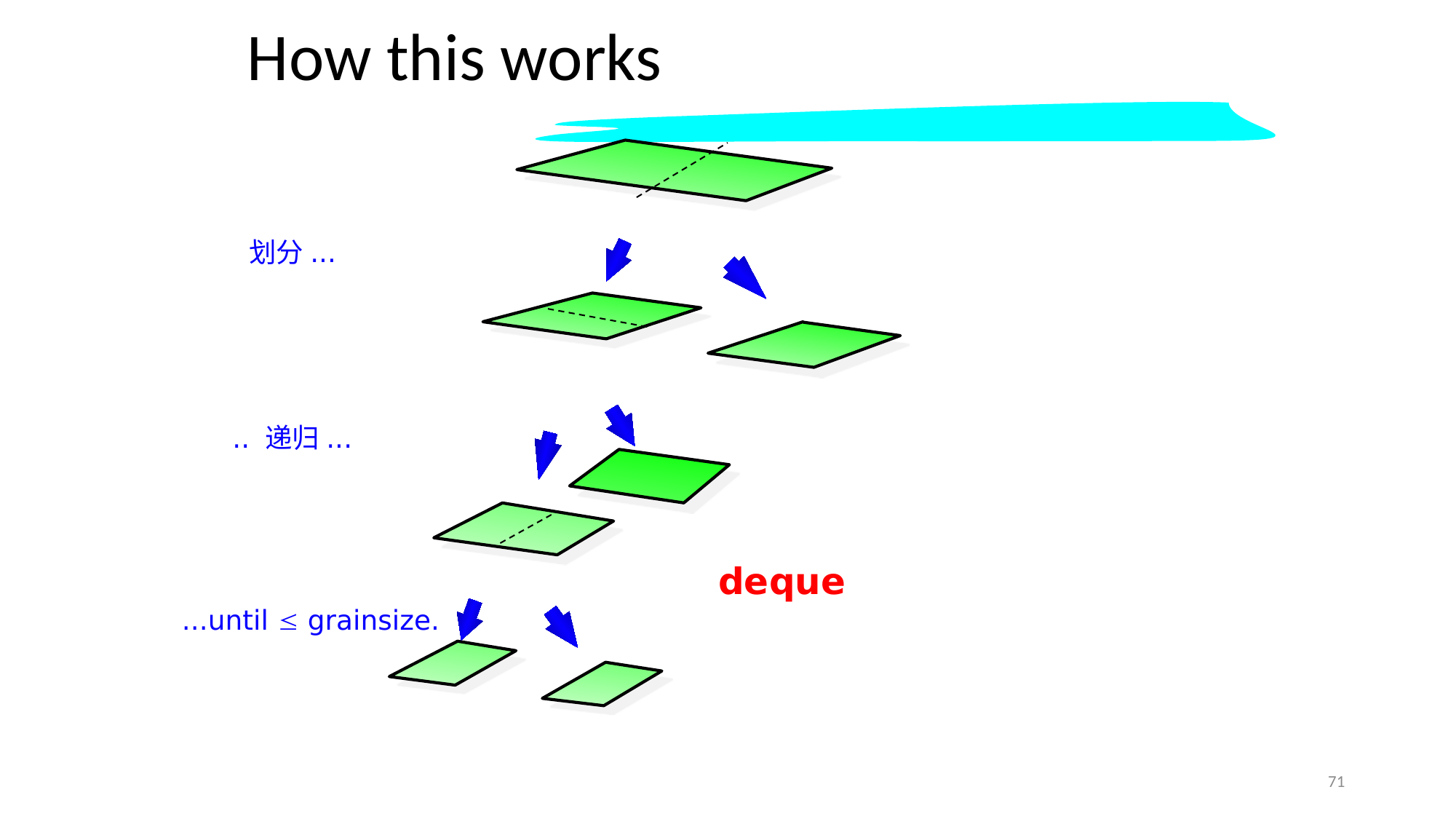

# How this works

划分...

.. 递归...

deque
...until ≤ grainsize.

71